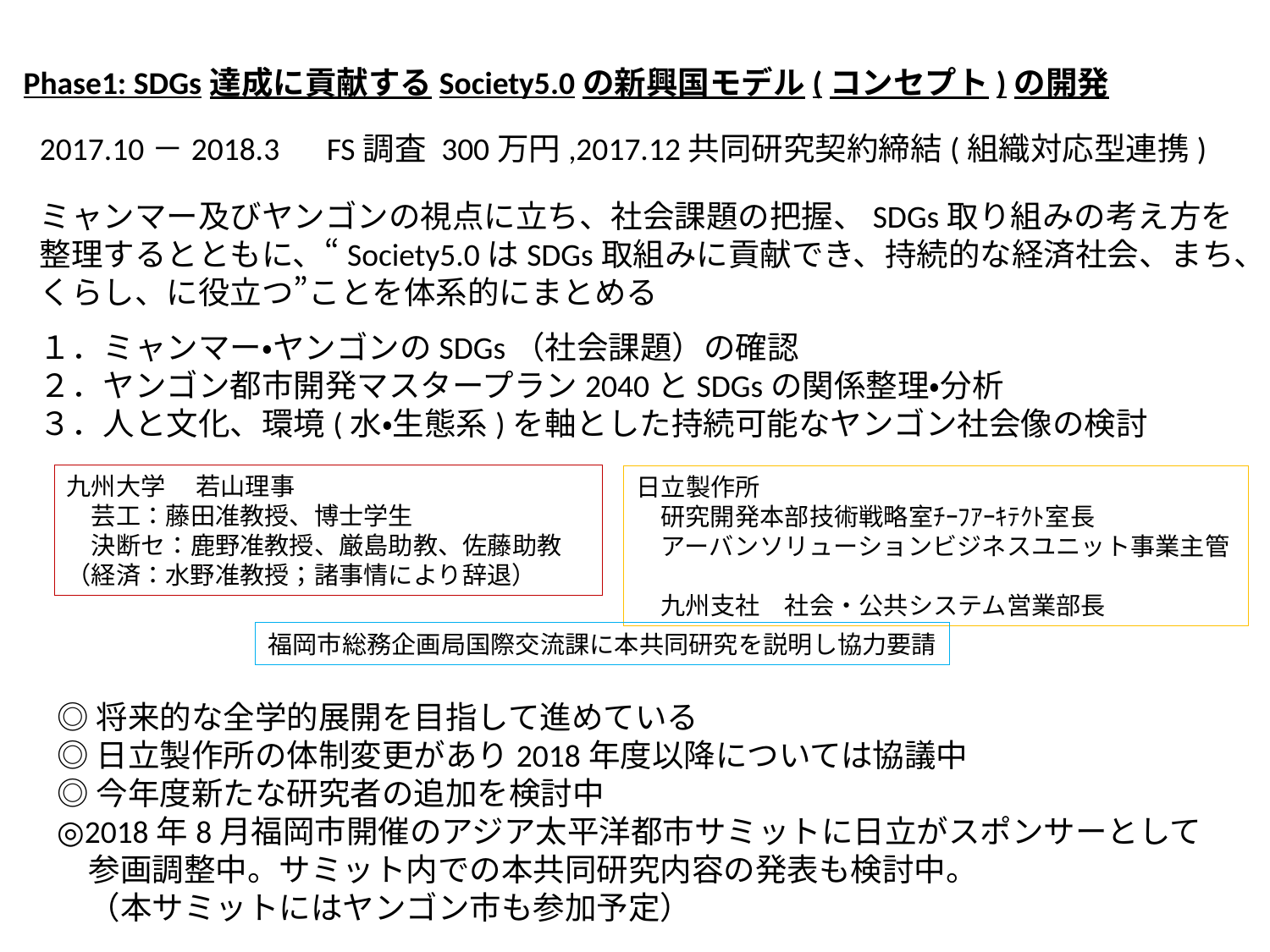

Phase1: SDGs達成に貢献するSociety5.0の新興国モデル(コンセプト)の開発
2017.10－2018.3　FS調査 300万円,2017.12共同研究契約締結(組織対応型連携)

ミャンマー及びヤンゴンの視点に立ち、社会課題の把握、SDGs取り組みの考え方を
整理するとともに、“Society5.0はSDGs取組みに貢献でき、持続的な経済社会、まち、
くらし、に役立つ”ことを体系的にまとめる

１．ミャンマー・ヤンゴンのSDGs（社会課題）の確認
２．ヤンゴン都市開発マスタープラン2040とSDGsの関係整理・分析
３．人と文化、環境(水・生態系)を軸とした持続可能なヤンゴン社会像の検討
九州大学 　若山理事
　芸工：藤田准教授、博士学生
　決断セ：鹿野准教授、厳島助教、佐藤助教
（経済：水野准教授；諸事情により辞退）
日立製作所
　研究開発本部技術戦略室ﾁｰﾌｱｰｷﾃｸﾄ室長
　アーバンソリューションビジネスユニット事業主管
　九州支社　社会・公共システム営業部長
福岡市総務企画局国際交流課に本共同研究を説明し協力要請
◎将来的な全学的展開を目指して進めている
◎日立製作所の体制変更があり2018年度以降については協議中
◎今年度新たな研究者の追加を検討中
◎2018年8月福岡市開催のアジア太平洋都市サミットに日立がスポンサーとして
　参画調整中。サミット内での本共同研究内容の発表も検討中。
　（本サミットにはヤンゴン市も参加予定）